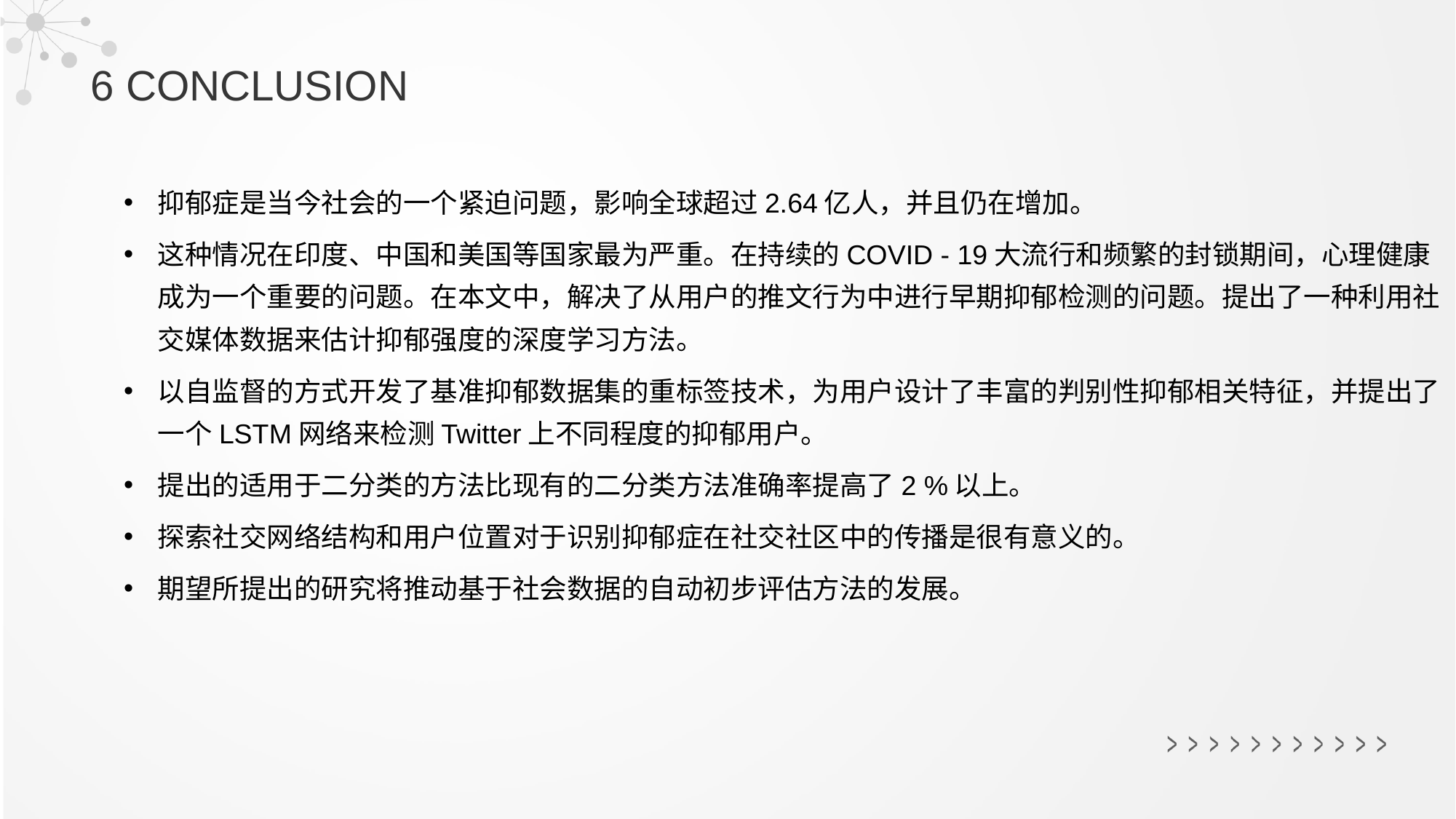

6 CONCLUSION
抑郁症是当今社会的一个紧迫问题，影响全球超过2.64亿人，并且仍在增加。
这种情况在印度、中国和美国等国家最为严重。在持续的COVID - 19大流行和频繁的封锁期间，心理健康成为一个重要的问题。在本文中，解决了从用户的推文行为中进行早期抑郁检测的问题。提出了一种利用社交媒体数据来估计抑郁强度的深度学习方法。
以自监督的方式开发了基准抑郁数据集的重标签技术，为用户设计了丰富的判别性抑郁相关特征，并提出了一个LSTM网络来检测Twitter上不同程度的抑郁用户。
提出的适用于二分类的方法比现有的二分类方法准确率提高了2 %以上。
探索社交网络结构和用户位置对于识别抑郁症在社交社区中的传播是很有意义的。
期望所提出的研究将推动基于社会数据的自动初步评估方法的发展。